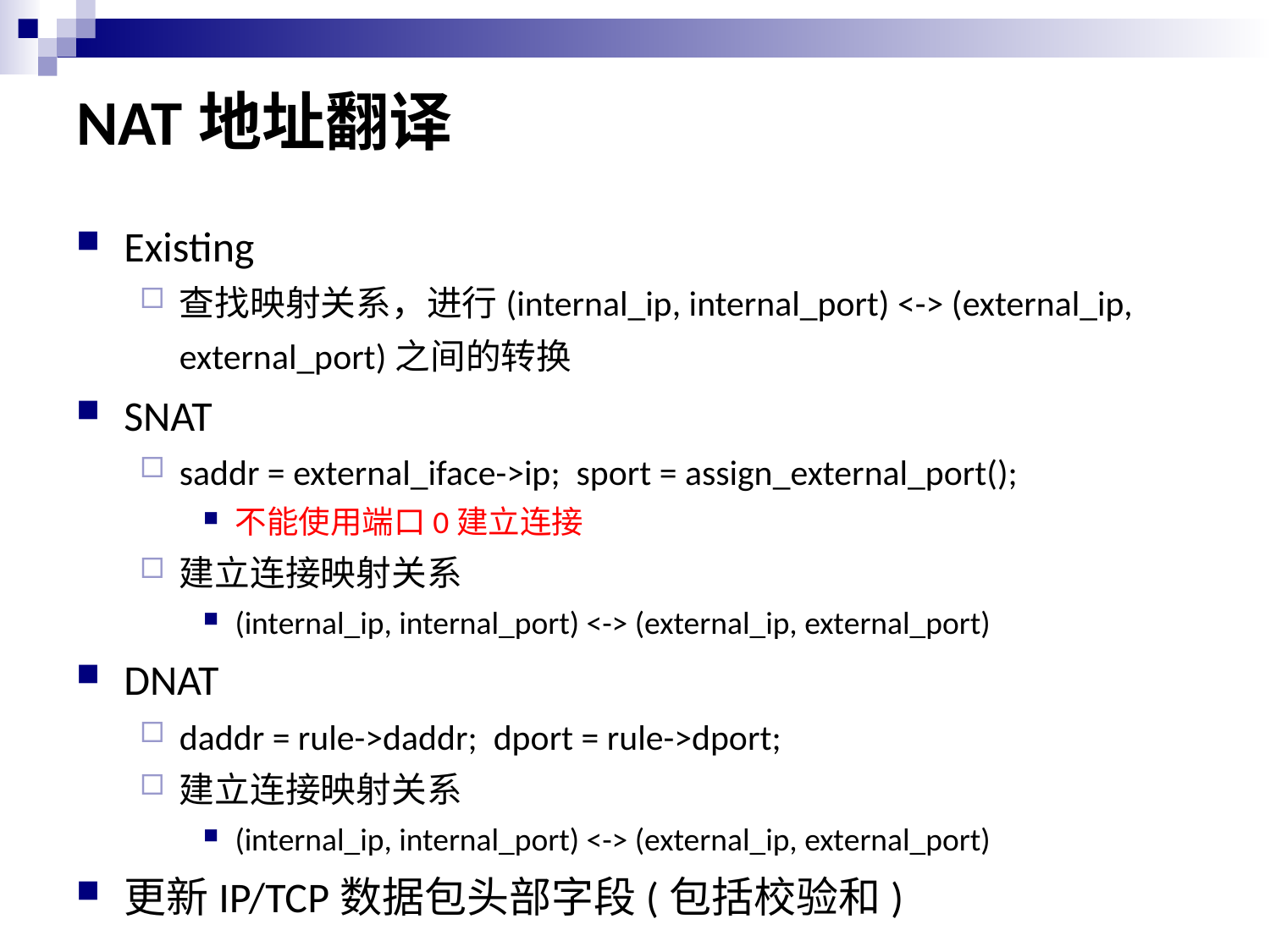

# NAT地址翻译
Existing
查找映射关系，进行(internal_ip, internal_port) <-> (external_ip, external_port)之间的转换
SNAT
saddr = external_iface->ip;  sport = assign_external_port();
不能使用端口0建立连接
建立连接映射关系
(internal_ip, internal_port) <-> (external_ip, external_port)
DNAT
daddr = rule->daddr;  dport = rule->dport;
建立连接映射关系
(internal_ip, internal_port) <-> (external_ip, external_port)
更新IP/TCP数据包头部字段(包括校验和)

10